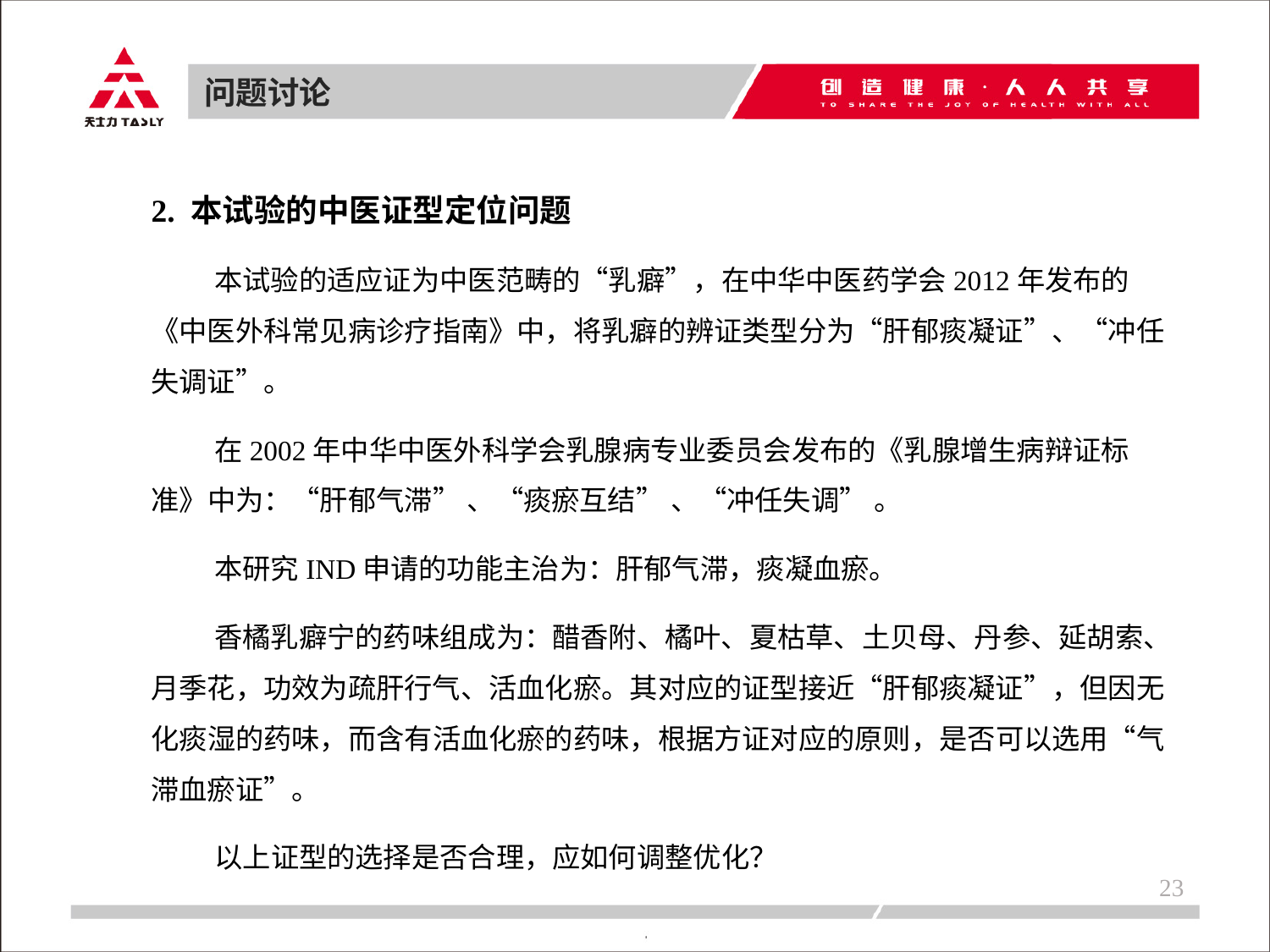

问题讨论
2. 本试验的中医证型定位问题
本试验的适应证为中医范畴的“乳癖”，在中华中医药学会2012年发布的《中医外科常见病诊疗指南》中，将乳癖的辨证类型分为“肝郁痰凝证”、“冲任失调证”。
在2002年中华中医外科学会乳腺病专业委员会发布的《乳腺增生病辩证标准》中为：“肝郁气滞” 、“痰瘀互结” 、“冲任失调” 。
本研究IND申请的功能主治为：肝郁气滞，痰凝血瘀。
香橘乳癖宁的药味组成为：醋香附、橘叶、夏枯草、土贝母、丹参、延胡索、月季花，功效为疏肝行气、活血化瘀。其对应的证型接近“肝郁痰凝证”，但因无化痰湿的药味，而含有活血化瘀的药味，根据方证对应的原则，是否可以选用“气滞血瘀证”。
以上证型的选择是否合理，应如何调整优化？

23